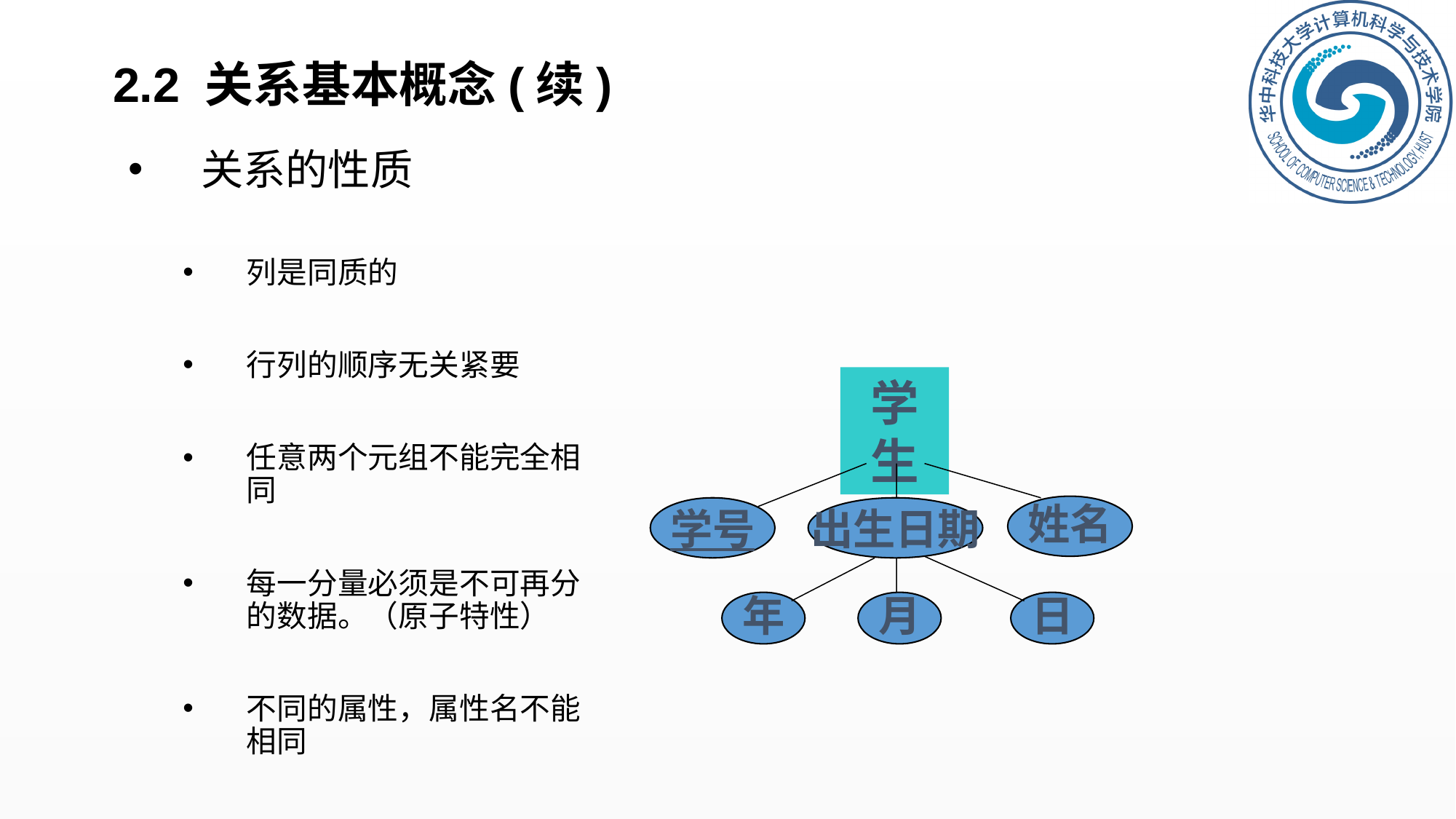

# 2.2 关系基本概念(续)
关系的性质

列是同质的

行列的顺序无关紧要

任意两个元组不能完全相同

每一分量必须是不可再分的数据。（原子特性）

不同的属性，属性名不能相同

学生

姓名
学号
出生日期

年
月
日